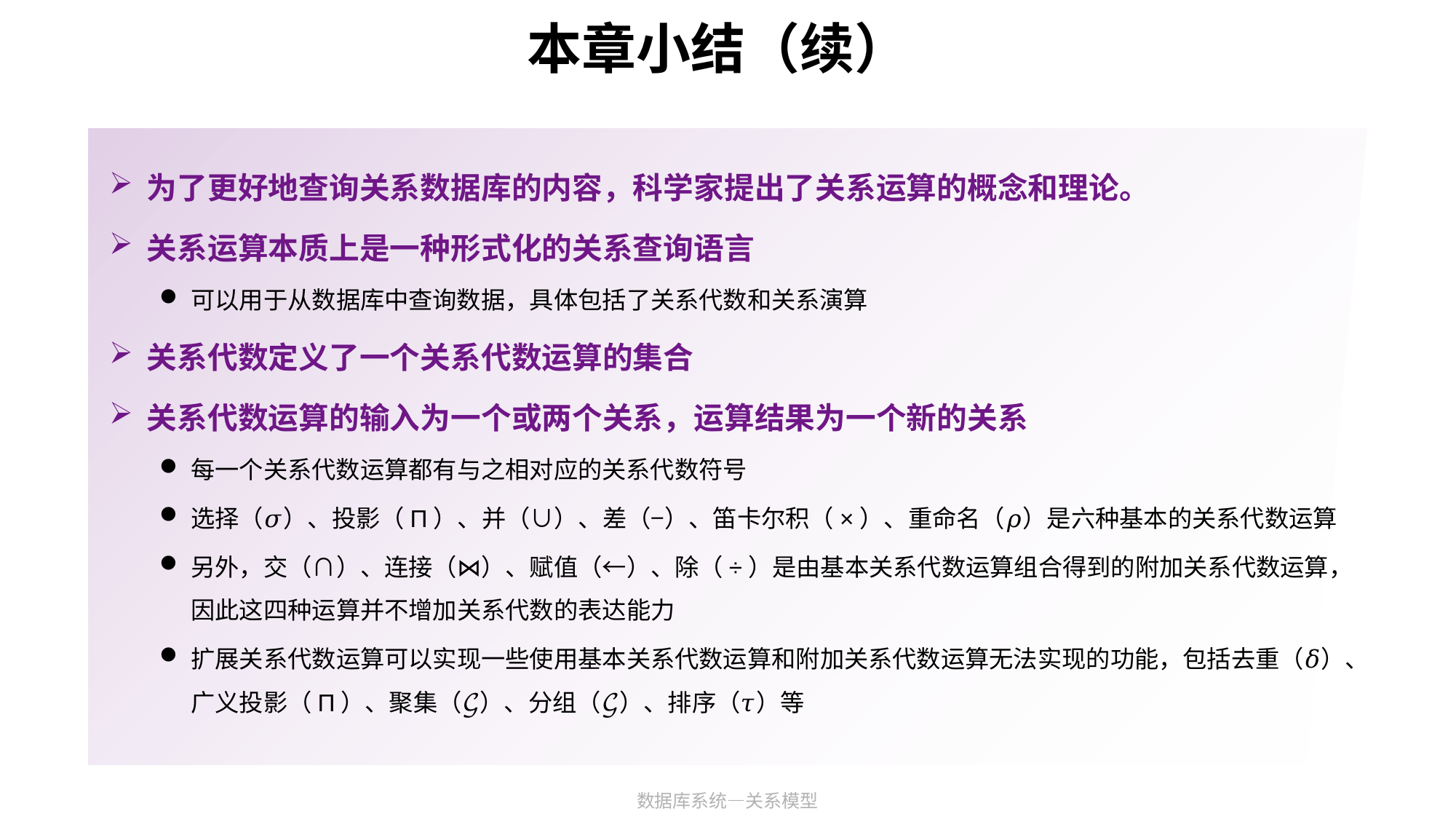

# 本章小结（续）

为了更好地查询关系数据库的内容，科学家提出了关系运算的概念和理论。
关系运算本质上是一种形式化的关系查询语言
可以用于从数据库中查询数据，具体包括了关系代数和关系演算
关系代数定义了一个关系代数运算的集合
关系代数运算的输入为一个或两个关系，运算结果为一个新的关系
每一个关系代数运算都有与之相对应的关系代数符号
选择（𝜎）、投影（Π）、并（∪）、差（−）、笛卡尔积（×）、重命名（𝜌）是六种基本的关系代数运算
另外，交（∩）、连接（⋈）、赋值（←）、除（÷）是由基本关系代数运算组合得到的附加关系代数运算，因此这四种运算并不增加关系代数的表达能力
扩展关系代数运算可以实现一些使用基本关系代数运算和附加关系代数运算无法实现的功能，包括去重（𝛿）、广义投影（Π）、聚集（𝒢）、分组（𝒢）、排序（𝜏）等

87
数据库系统—关系模型